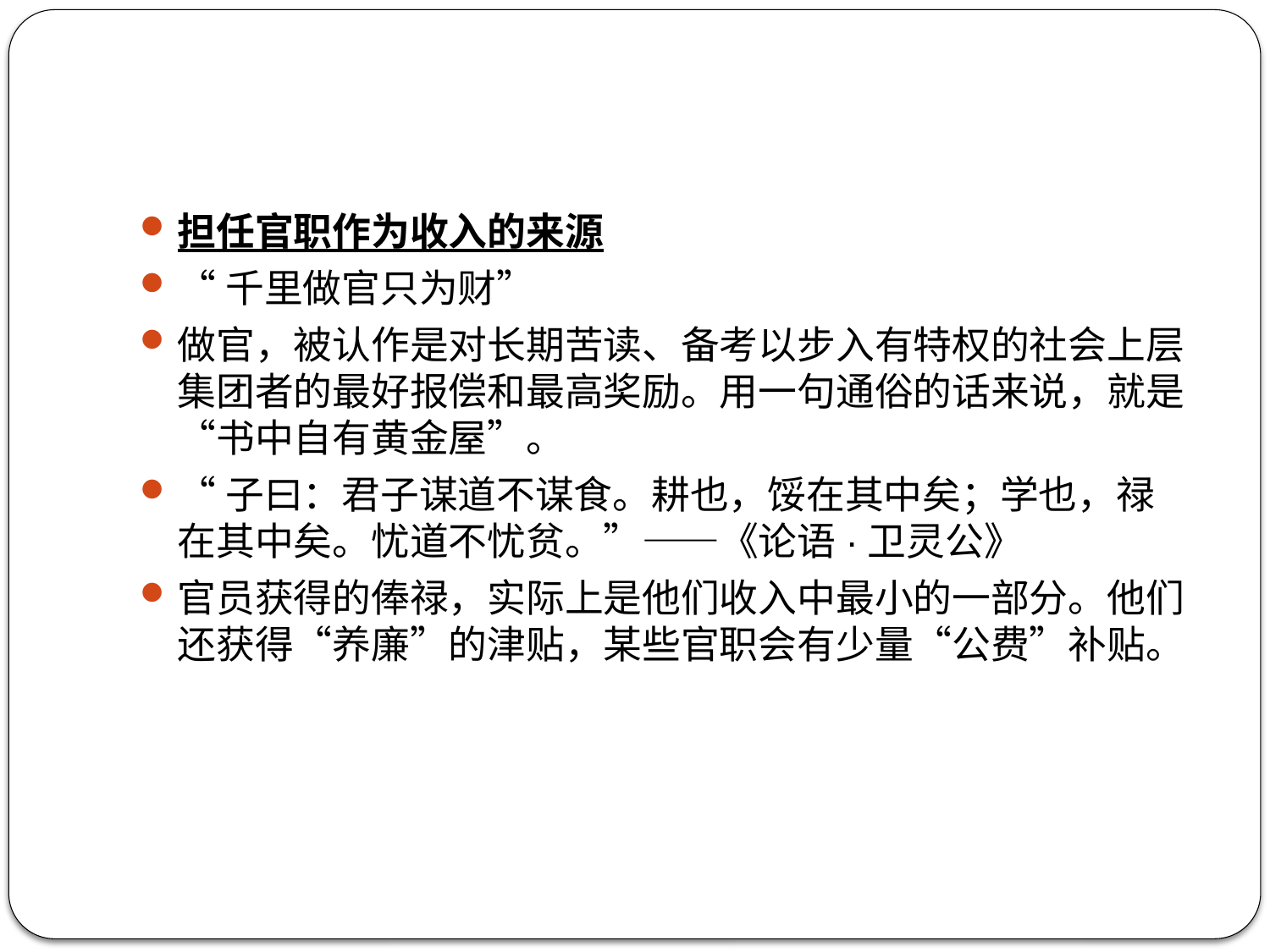

#
担任官职作为收入的来源
“千里做官只为财”
做官，被认作是对长期苦读、备考以步入有特权的社会上层集团者的最好报偿和最高奖励。用一句通俗的话来说，就是“书中自有黄金屋”。
“子曰：君子谋道不谋食。耕也，馁在其中矣；学也，禄在其中矣。忧道不忧贫。”——《论语·卫灵公》
官员获得的俸禄，实际上是他们收入中最小的一部分。他们还获得“养廉”的津贴，某些官职会有少量“公费”补贴。